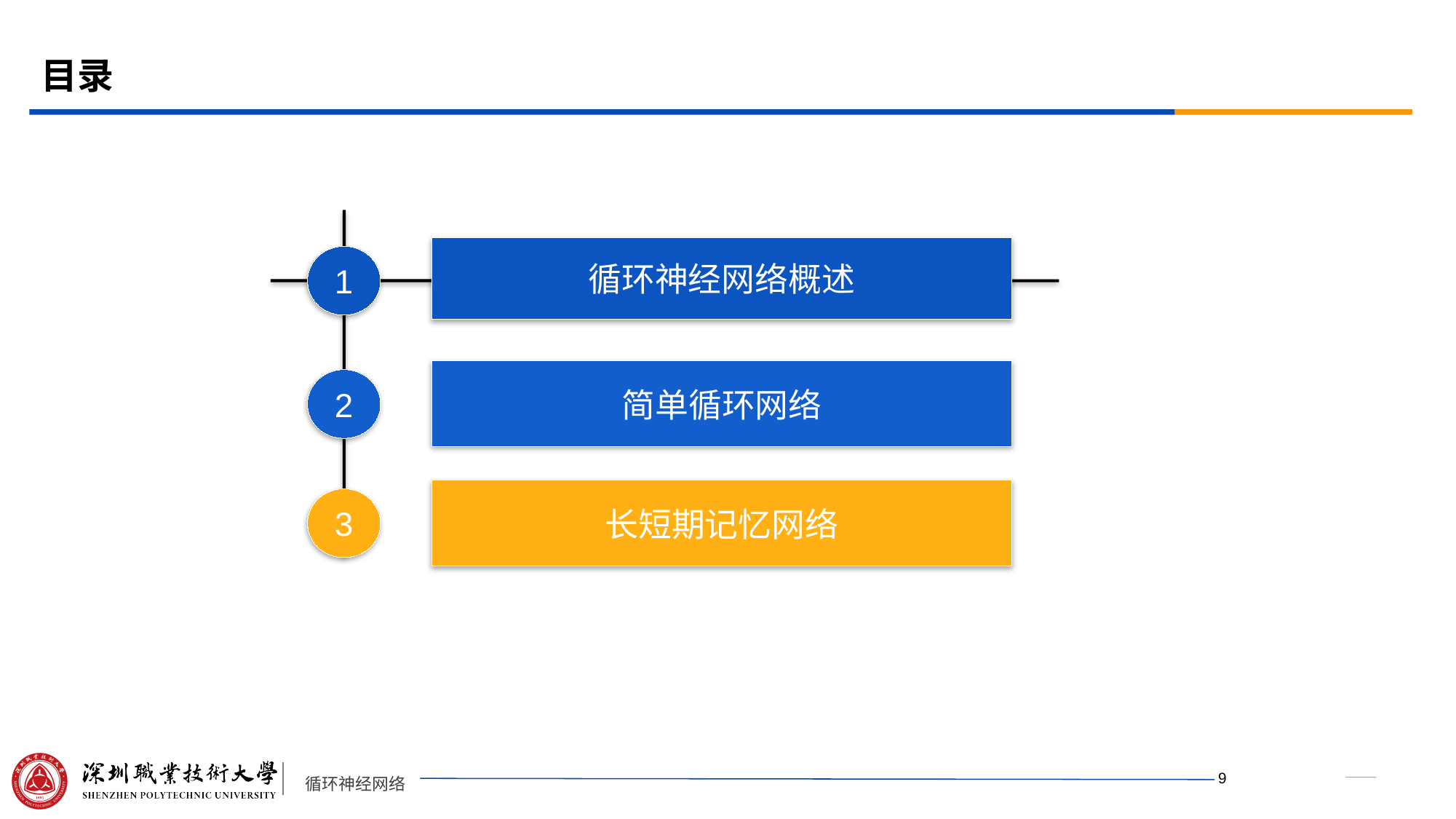

# 目录
循环神经网络概述
1

简单循环网络
2
长短期记忆网络
3